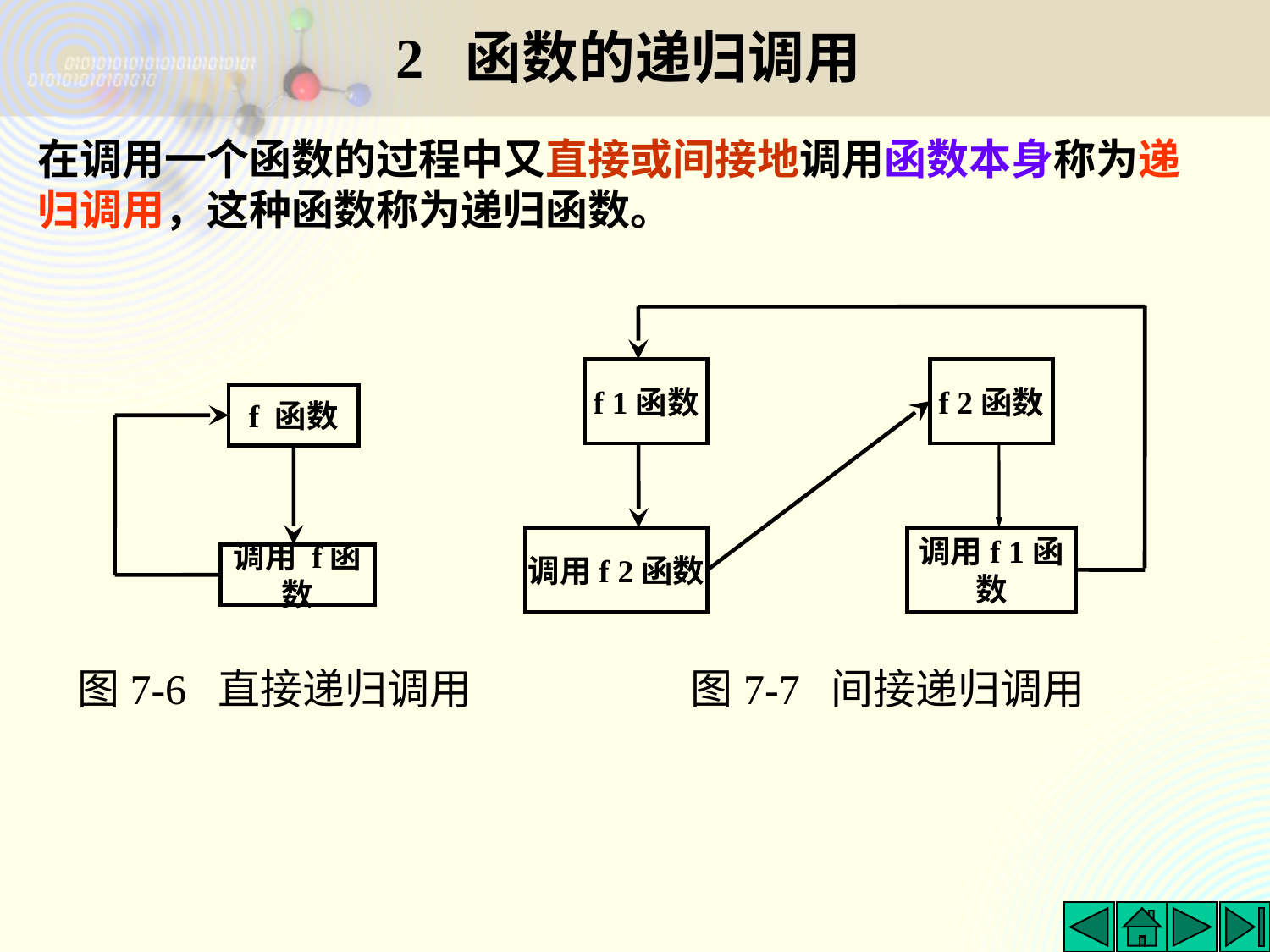

# 2  函数的递归调用
在调用一个函数的过程中又直接或间接地调用函数本身称为递归调用，这种函数称为递归函数。

f 1函数
f 2函数
f 函数

调用f 2函数
调用f 1函数
调用 f函数

图7-6  直接递归调用                       图7-7  间接递归调用